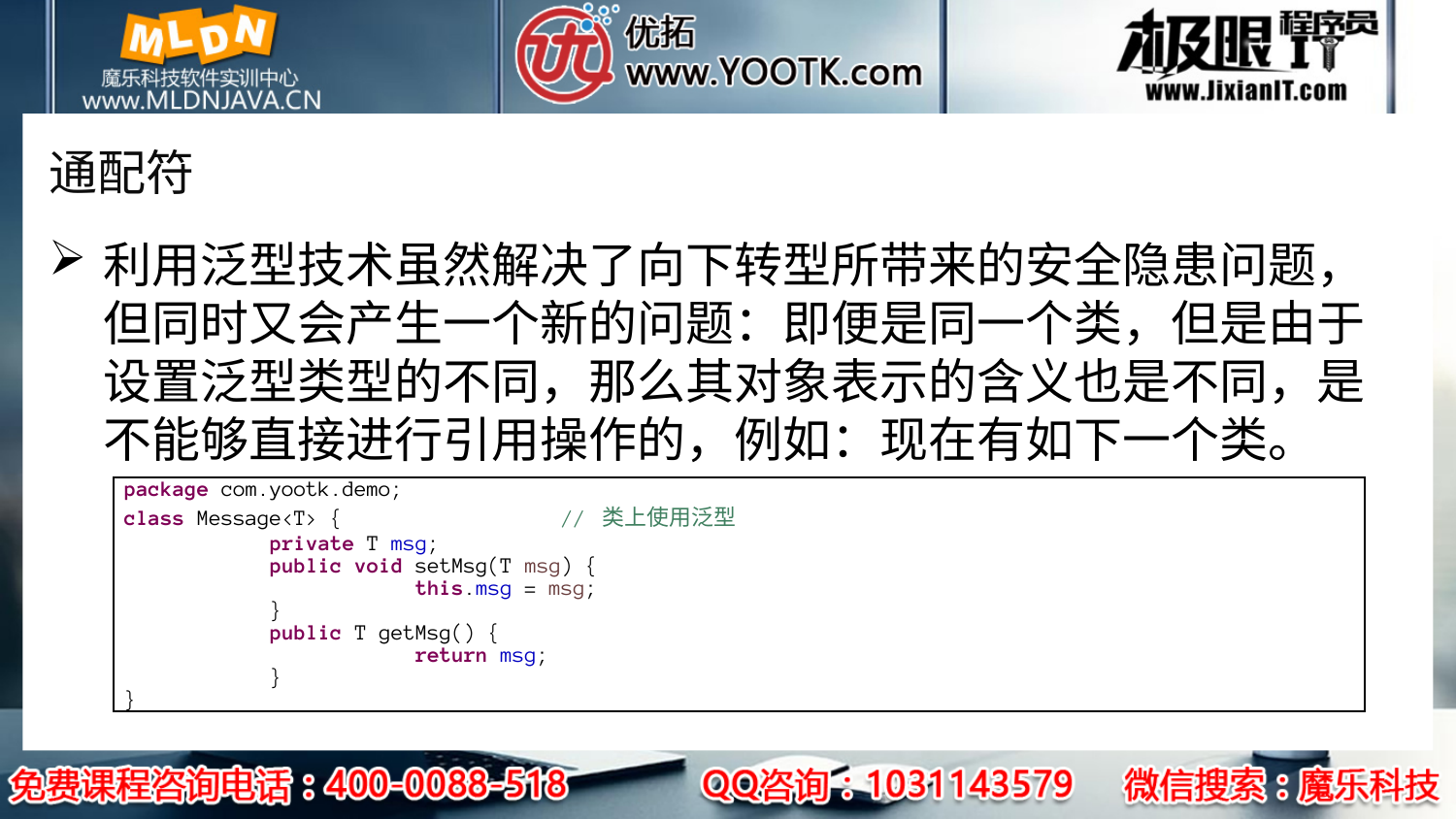

# 通配符
利用泛型技术虽然解决了向下转型所带来的安全隐患问题，但同时又会产生一个新的问题：即便是同一个类，但是由于设置泛型类型的不同，那么其对象表示的含义也是不同，是不能够直接进行引用操作的，例如：现在有如下一个类。
| package com.yootk.demo; class Message<T> { // 类上使用泛型 private T msg; public void setMsg(T msg) { this.msg = msg; } public T getMsg() { return msg; } } |
| --- |